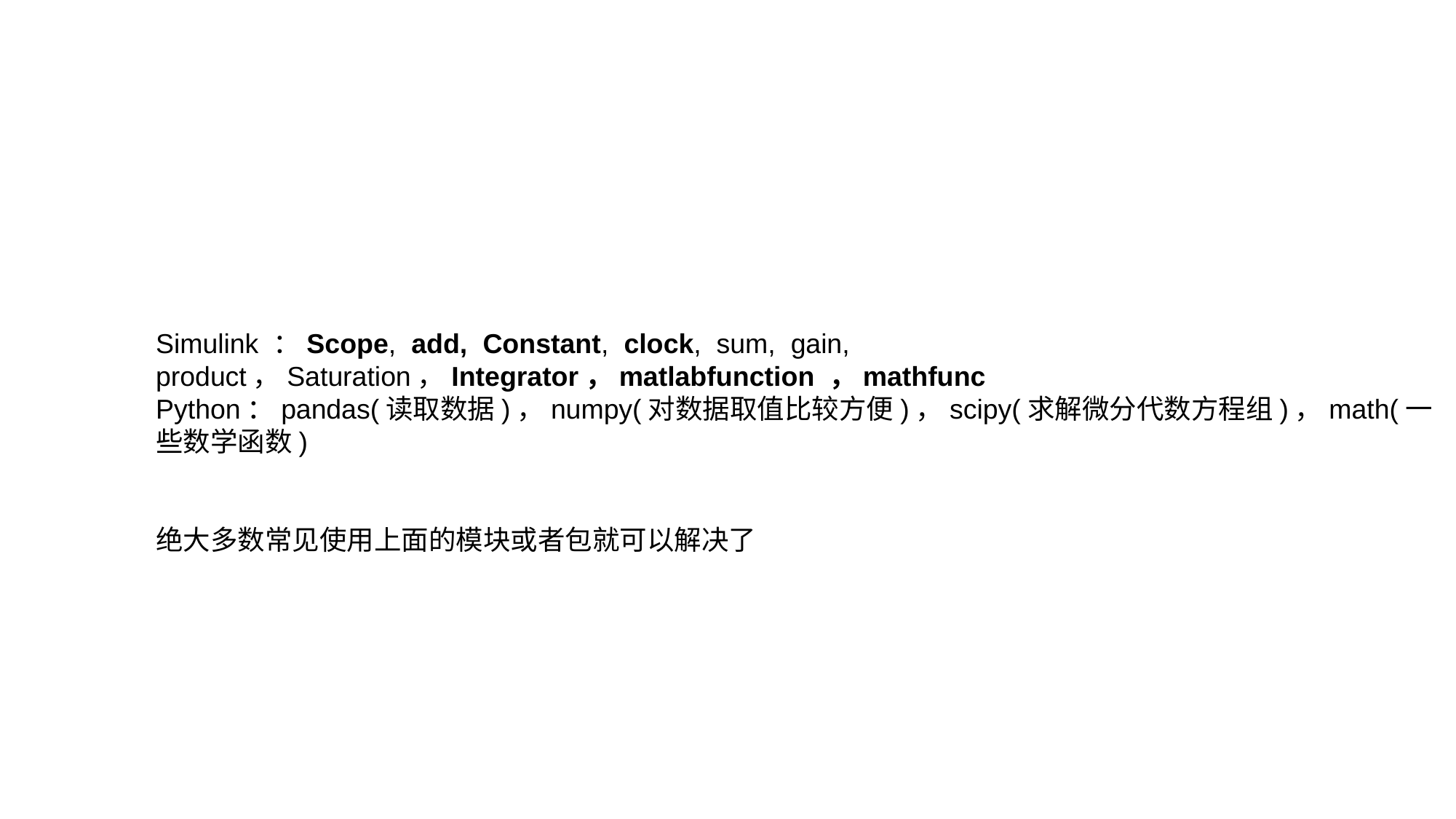

Simulink ：Scope,  add,  Constant,  clock,  sum,  gain,  product，Saturation，Integrator，matlabfunction ，mathfunc
Python：pandas(读取数据)，numpy(对数据取值比较方便)，scipy(求解微分代数方程组)，math(一些数学函数)

绝大多数常见使用上面的模块或者包就可以解决了